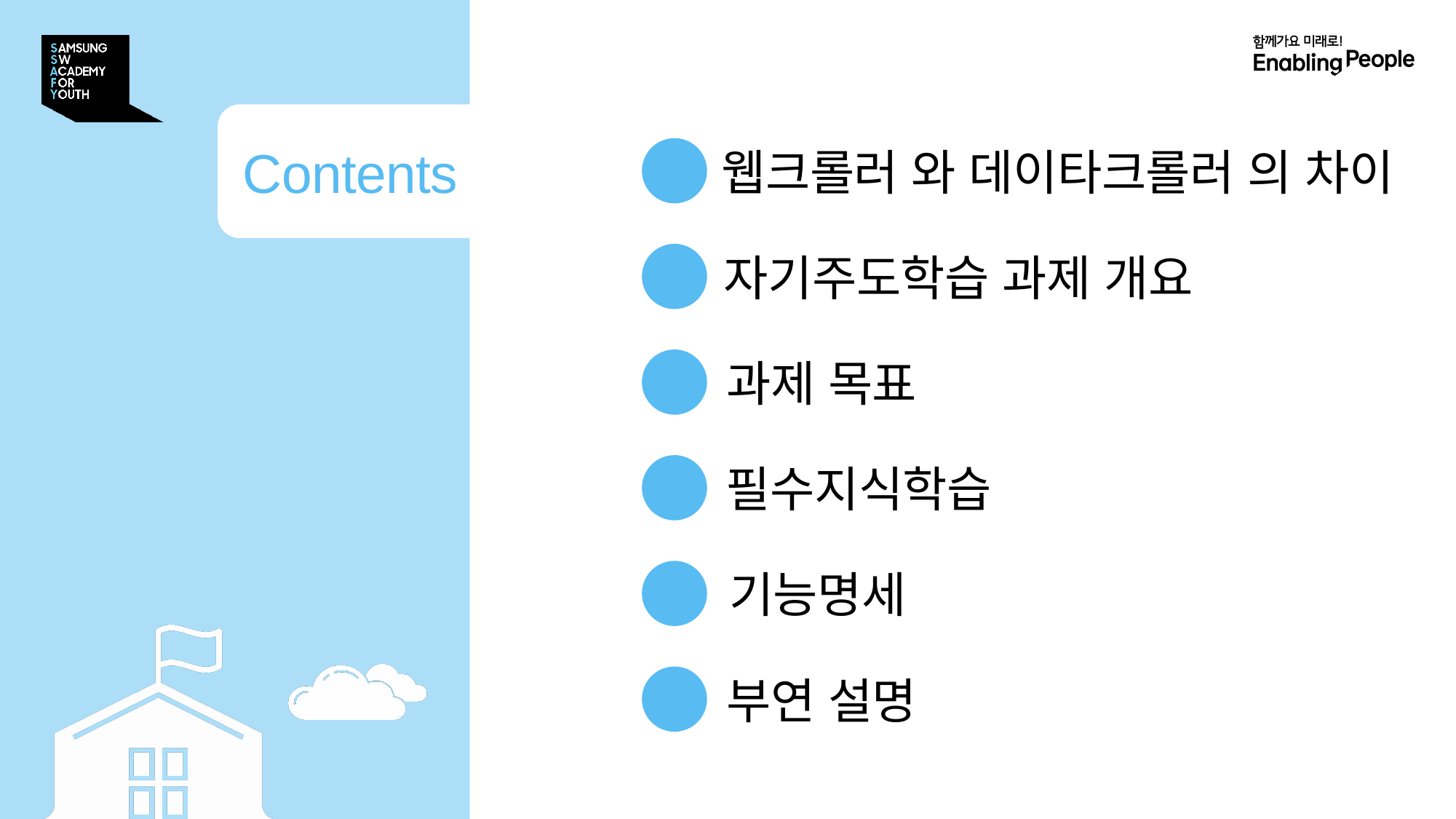

Contents
Ⅰ
웹크롤러 와 데이타크롤러 의 차이
Ⅱ
자기주도학습 과제 개요
Ⅲ
과제 목표
Ⅳ
필수지식학습
Ⅴ
기능명세
Ⅵ
부연 설명